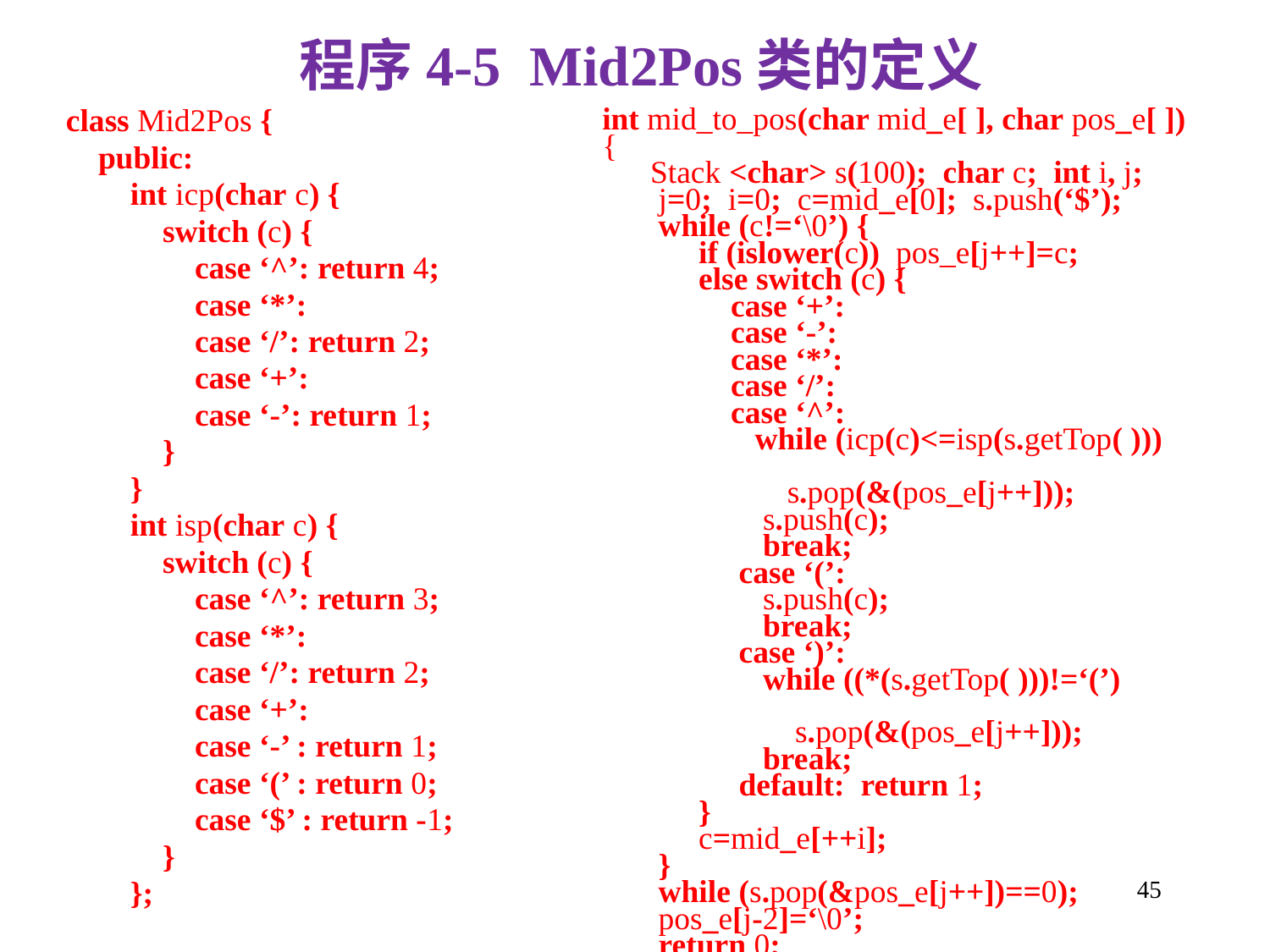

程序4-5  Mid2Pos类的定义
class Mid2Pos {
    public:
        int icp(char c) {
            switch (c) {
                case ‘^’: return 4;
                case ‘*’:
                case ‘/’: return 2;
                case ‘+’:
                case ‘-’: return 1;
            }
        }
        int isp(char c) {
            switch (c) {
                case ‘^’: return 3;
                case ‘*’:
                case ‘/’: return 2;
                case ‘+’:
                case ‘-’ : return 1;
                case ‘(’ : return 0;
                case ‘$’ : return -1;
            }
        };

int mid_to_pos(char mid_e[ ], char pos_e[ ])
{
      Stack <char> s(100);  char c;  int i, j;
       j=0;  i=0;  c=mid_e[0];  s.push(‘$’);
       while (c!=‘\0’) {
            if (islower(c))  pos_e[j++]=c;
            else switch (c) {
                case ‘+’:
                case ‘-’:
                case ‘*’:
                case ‘/’:
                case ‘^’:
                   while (icp(c)<=isp(s.getTop( )))
                       s.pop(&(pos_e[j++]));
                    s.push(c);
                    break;
                 case ‘(’:
                    s.push(c);
                    break;
                 case ‘)’:
                    while ((*(s.getTop( )))!=‘(’)
                        s.pop(&(pos_e[j++]));
                    break;
                 default:  return 1;
            }
            c=mid_e[++i];
       }
       while (s.pop(&pos_e[j++])==0);
       pos_e[j-2]=‘\0’;
       return 0;
}

45